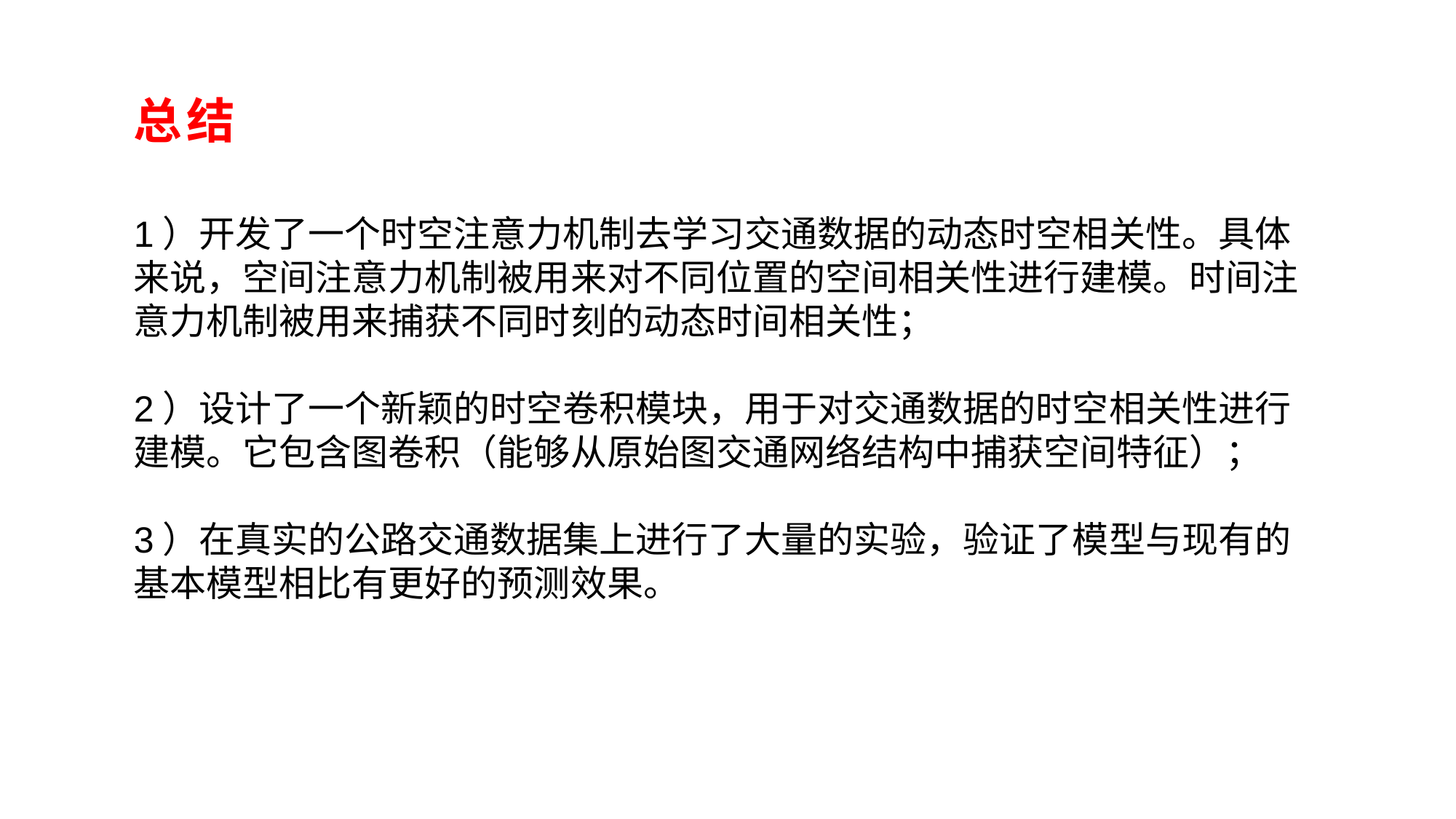

总结
1）开发了一个时空注意力机制去学习交通数据的动态时空相关性。具体来说，空间注意力机制被用来对不同位置的空间相关性进行建模。时间注意力机制被用来捕获不同时刻的动态时间相关性；

2）设计了一个新颖的时空卷积模块，用于对交通数据的时空相关性进行建模。它包含图卷积（能够从原始图交通网络结构中捕获空间特征）；

3）在真实的公路交通数据集上进行了大量的实验，验证了模型与现有的基本模型相比有更好的预测效果。